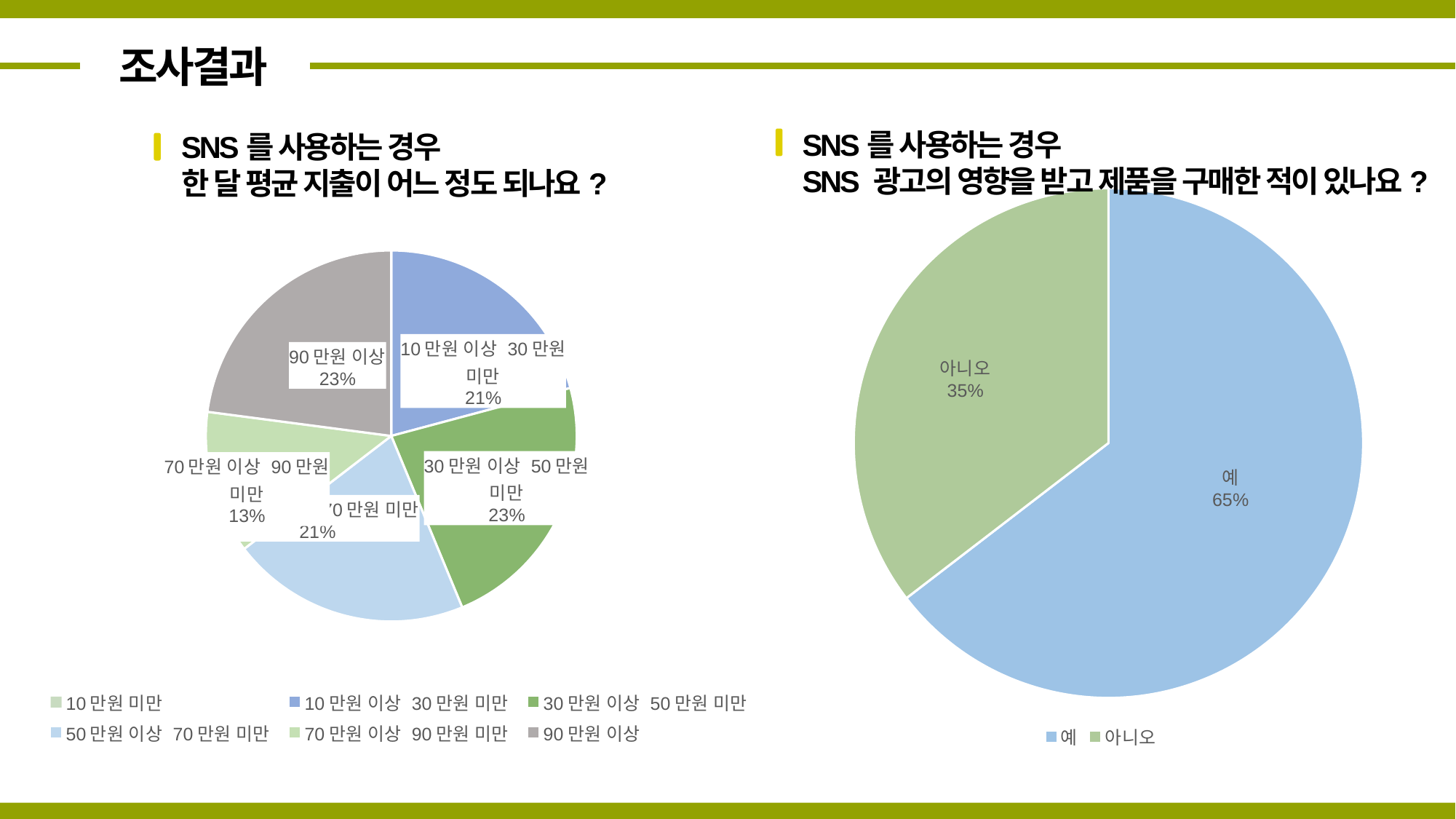

조사결과

### Chart:

| Category |       |
|---|---|
| 예 | 31.0 |
| 아니오 | 17.0 |

### Chart:

| Category |     |
|---|---|
| 10만원 미만 | 0.0 |
| 10만원 이상 30만원 미만 | 10.0 |
| 30만원 이상 50만원 미만 | 11.0 |
| 50만원 이상 70만원 미만 | 10.0 |
| 70만원 이상 90만원 미만 | 6.0 |
| 90만원 이상 | 11.0 |
SNS를 사용하는 경우
SNS 광고의 영향을 받고 제품을 구매한 적이 있나요?

SNS를 사용하는 경우
한 달 평균 지출이 어느 정도 되나요?